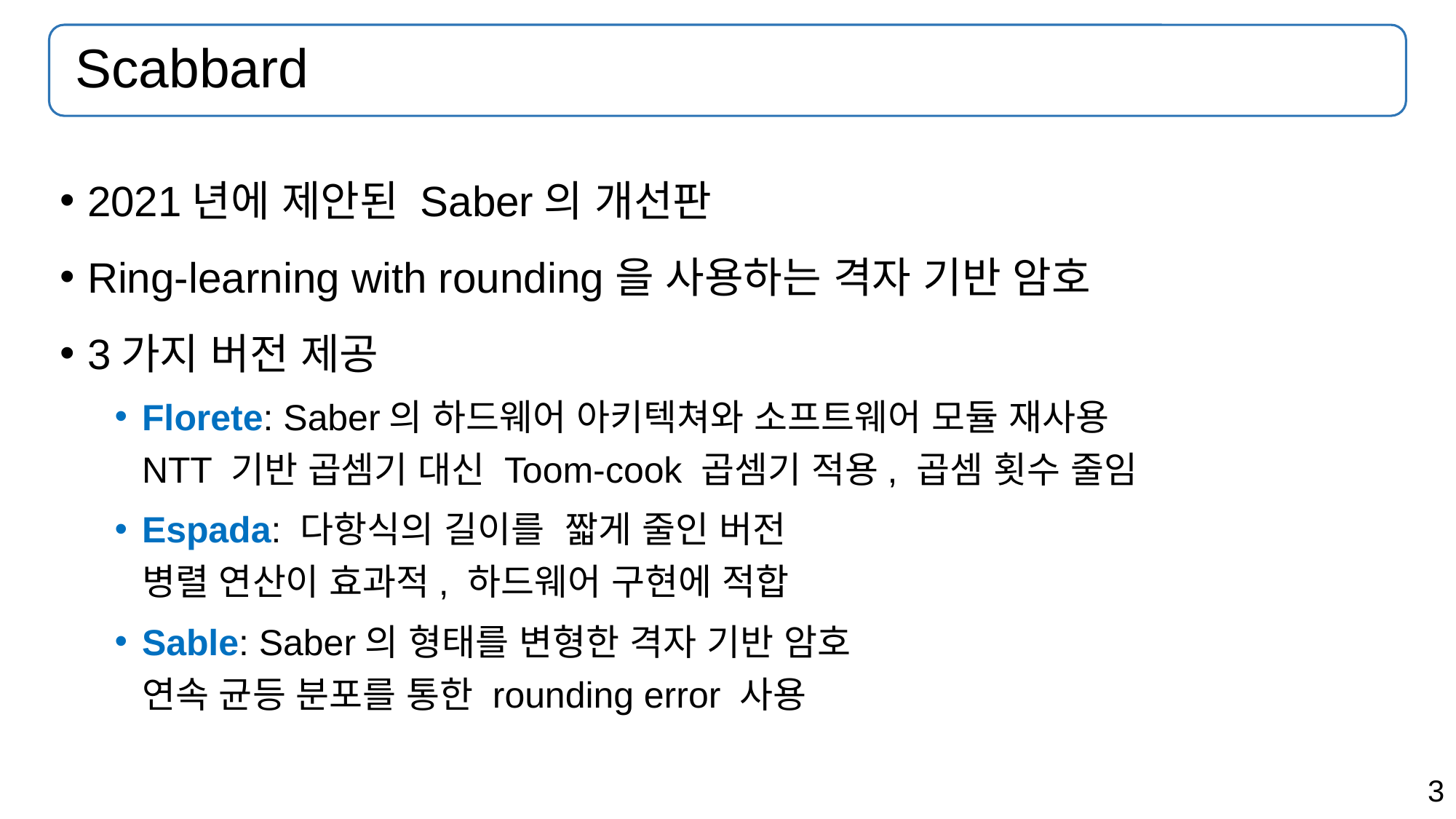

# Scabbard
2021년에 제안된 Saber의 개선판
Ring-learning with rounding을 사용하는 격자 기반 암호
3가지 버전 제공
Florete: Saber의 하드웨어 아키텍쳐와 소프트웨어 모듈 재사용
NTT 기반 곱셈기 대신 Toom-cook 곱셈기 적용, 곱셈 횟수 줄임
Espada: 다항식의 길이를  짧게 줄인 버전
병렬 연산이 효과적, 하드웨어 구현에 적합
Sable: Saber의 형태를 변형한 격자 기반 암호
연속 균등 분포를 통한 rounding error 사용